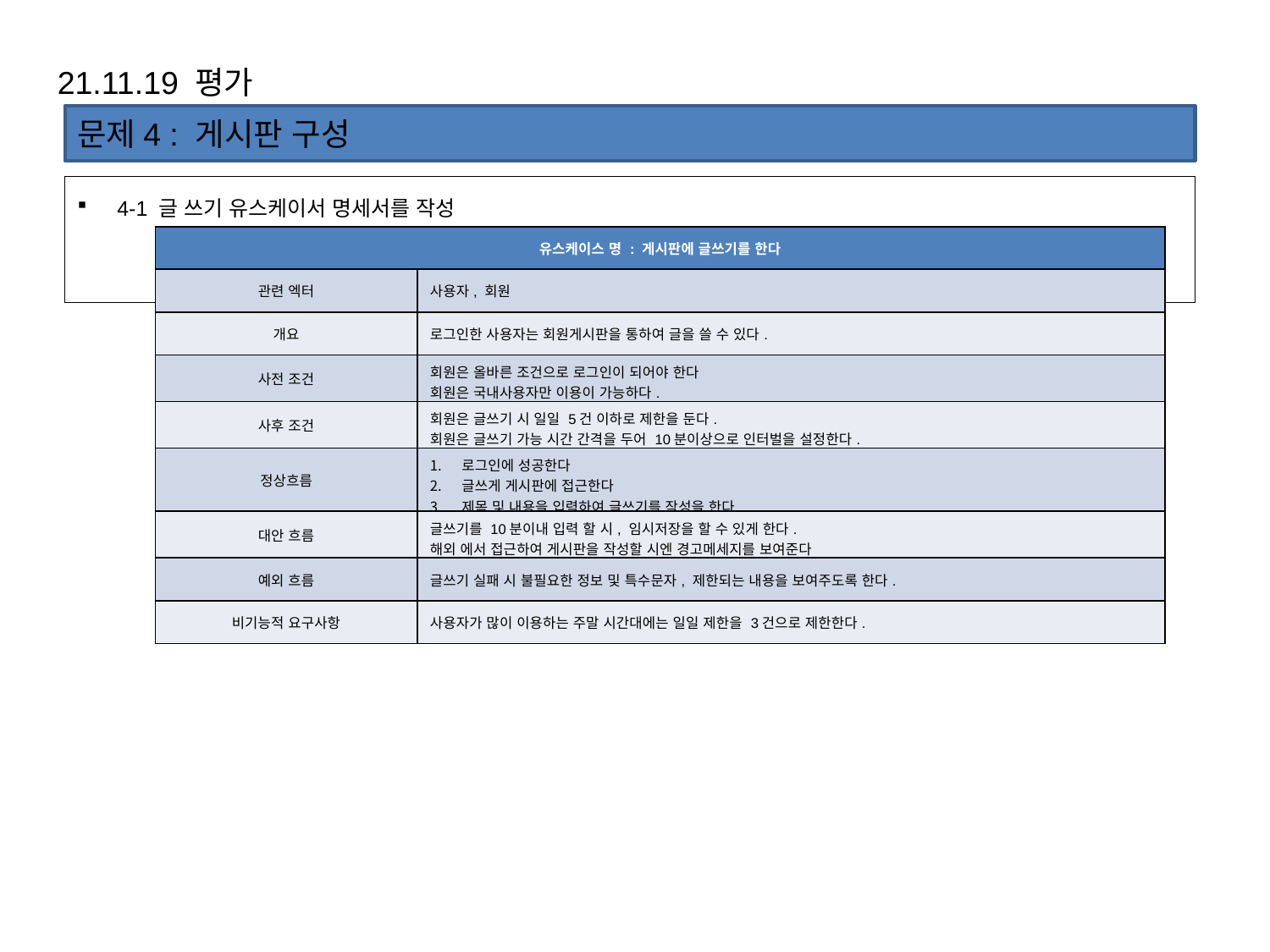

21.11.19 평가
문제4 : 게시판 구성
4-1 글 쓰기 유스케이서 명세서를 작성

| 유스케이스 명 : 게시판에 글쓰기를 한다 |  |
| --- | --- |
| 관련 엑터 | 사용자, 회원 |
| 개요 | 로그인한 사용자는 회원게시판을 통하여 글을 쓸 수 있다. |
| 사전 조건 | 회원은 올바른 조건으로 로그인이 되어야 한다 회원은 국내사용자만 이용이 가능하다. |
| 사후 조건 | 회원은 글쓰기 시 일일 5건 이하로 제한을 둔다. 회원은 글쓰기 가능 시간 간격을 두어 10분이상으로 인터벌을 설정한다. |
| 정상흐름 | 로그인에 성공한다 글쓰게 게시판에 접근한다 제목 및 내용을 입력하여 글쓰기를 작성을 한다. |
| 대안 흐름 | 글쓰기를 10분이내 입력 할 시, 임시저장을 할 수 있게 한다. 해외 에서 접근하여 게시판을 작성할 시엔 경고메세지를 보여준다 |
| 예외 흐름 | 글쓰기 실패 시 불필요한 정보 및 특수문자, 제한되는 내용을 보여주도록 한다. |
| 비기능적 요구사항 | 사용자가 많이 이용하는 주말 시간대에는 일일 제한을 3건으로 제한한다. |